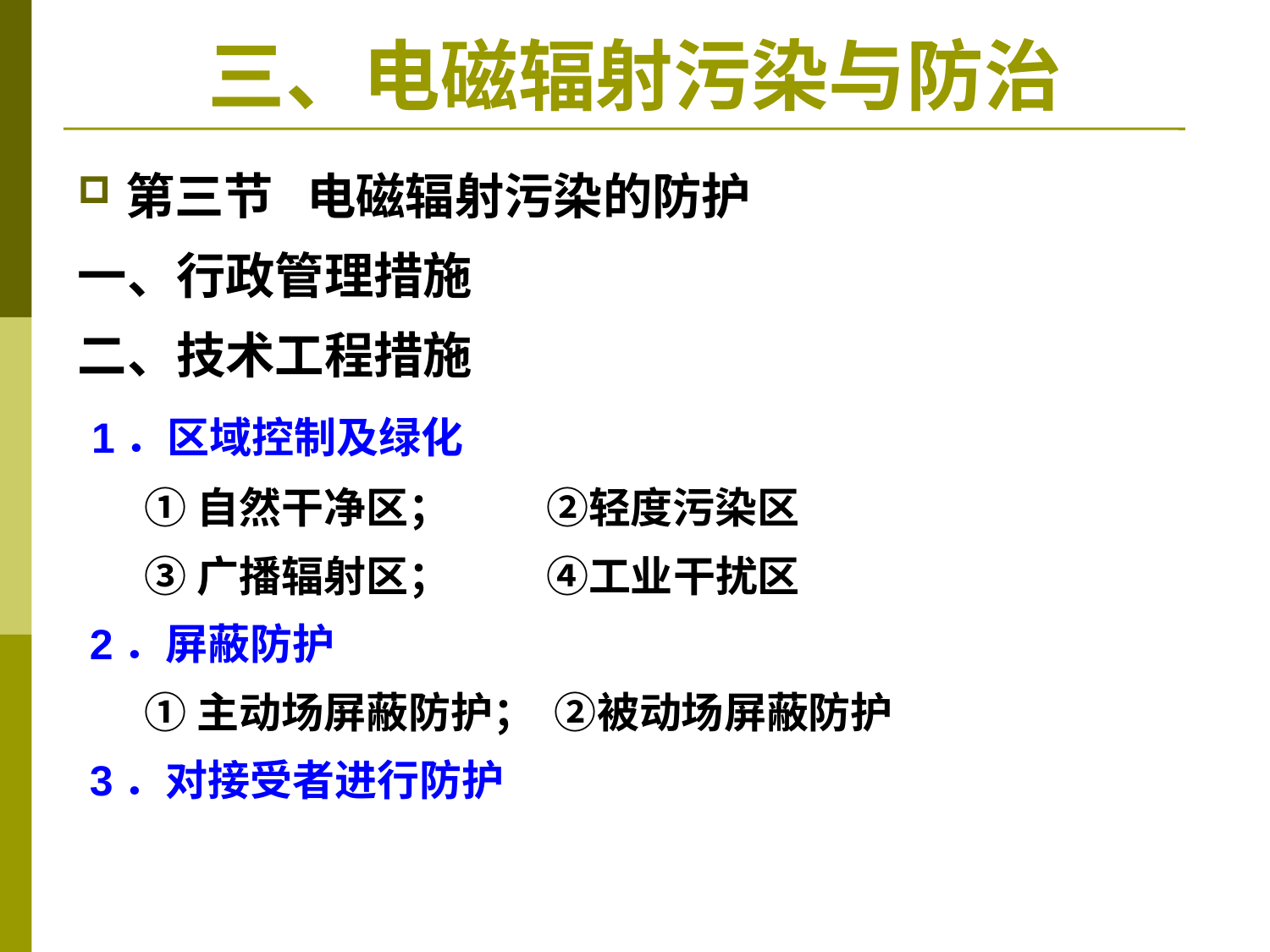

# 三、电磁辐射污染与防治
第三节   电磁辐射污染的防护
一、行政管理措施
二、技术工程措施
 1．区域控制及绿化
       ①自然干净区；          ②轻度污染区
       ③广播辐射区；          ④工业干扰区
 2．屏蔽防护
       ①主动场屏蔽防护；  ②被动场屏蔽防护
 3．对接受者进行防护